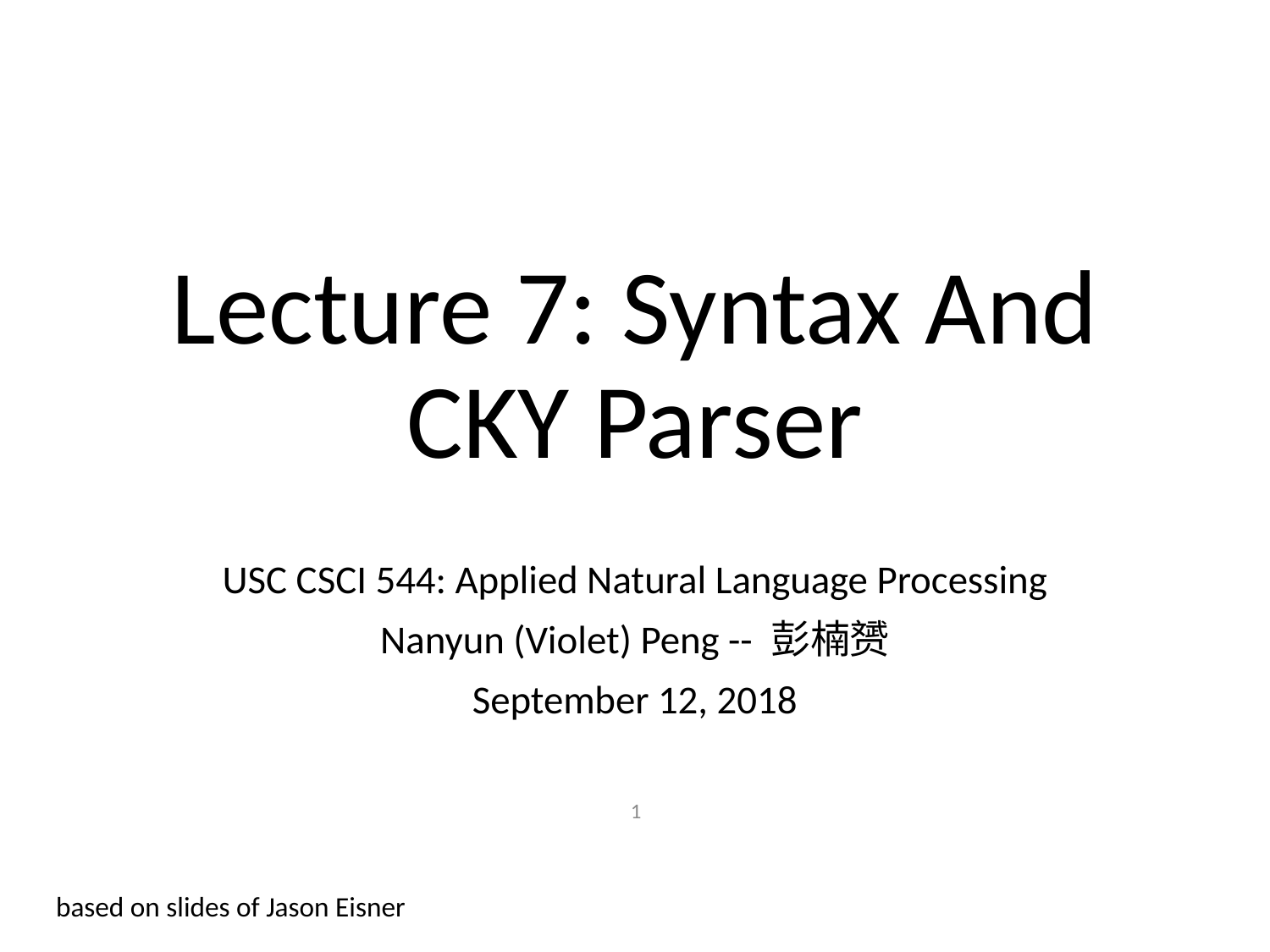

# Lecture 7: Syntax And CKY Parser
USC CSCI 544: Applied Natural Language Processing
Nanyun (Violet) Peng -- 彭楠赟
September 12, 2018
1
based on slides of Jason Eisner